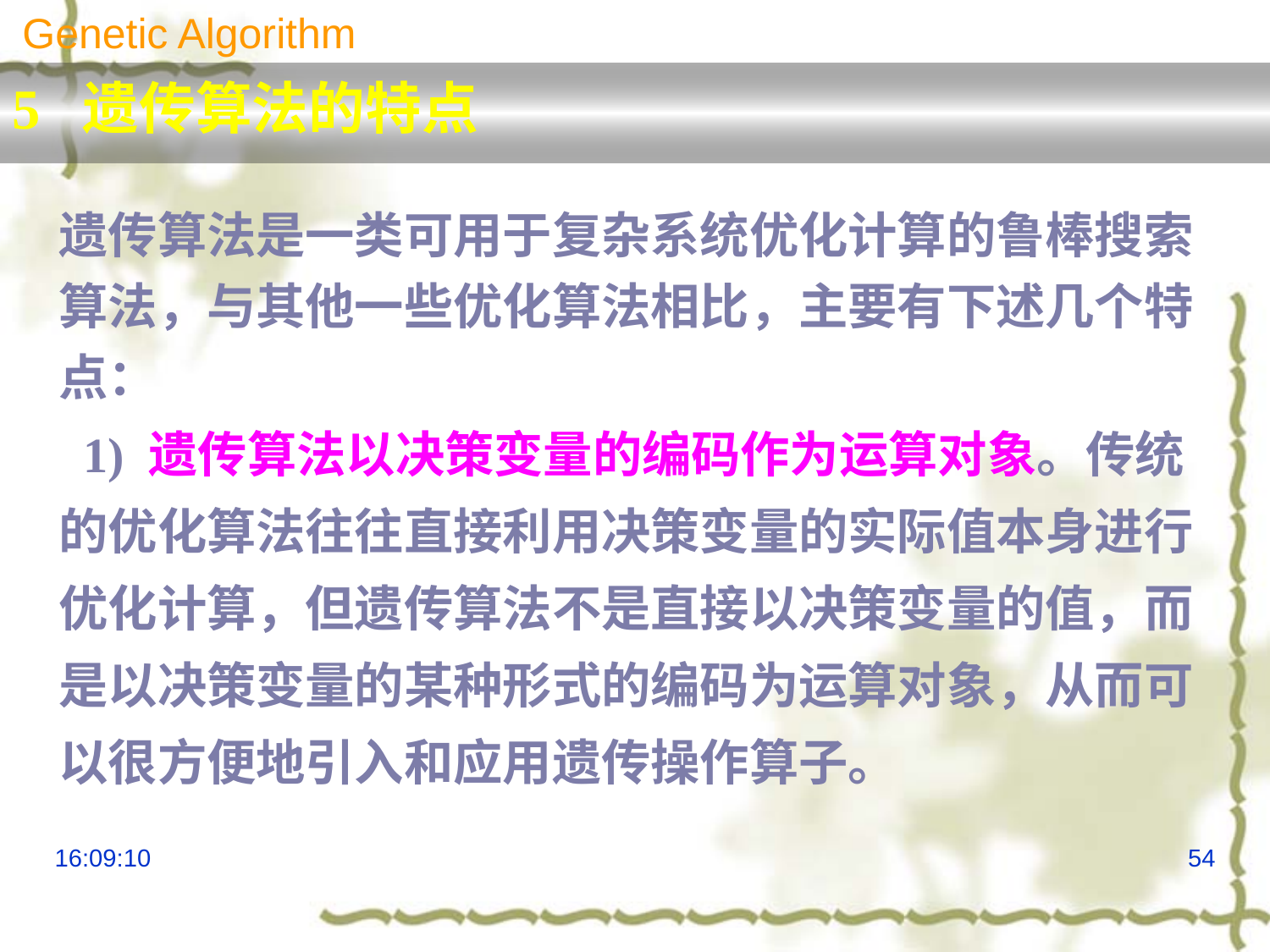

Genetic Algorithm
5  遗传算法的特点
遗传算法是一类可用于复杂系统优化计算的鲁棒搜索算法，与其他一些优化算法相比，主要有下述几个特点：
  1) 遗传算法以决策变量的编码作为运算对象。传统的优化算法往往直接利用决策变量的实际值本身进行优化计算，但遗传算法不是直接以决策变量的值，而是以决策变量的某种形式的编码为运算对象，从而可以很方便地引入和应用遗传操作算子。
16:09:10
54